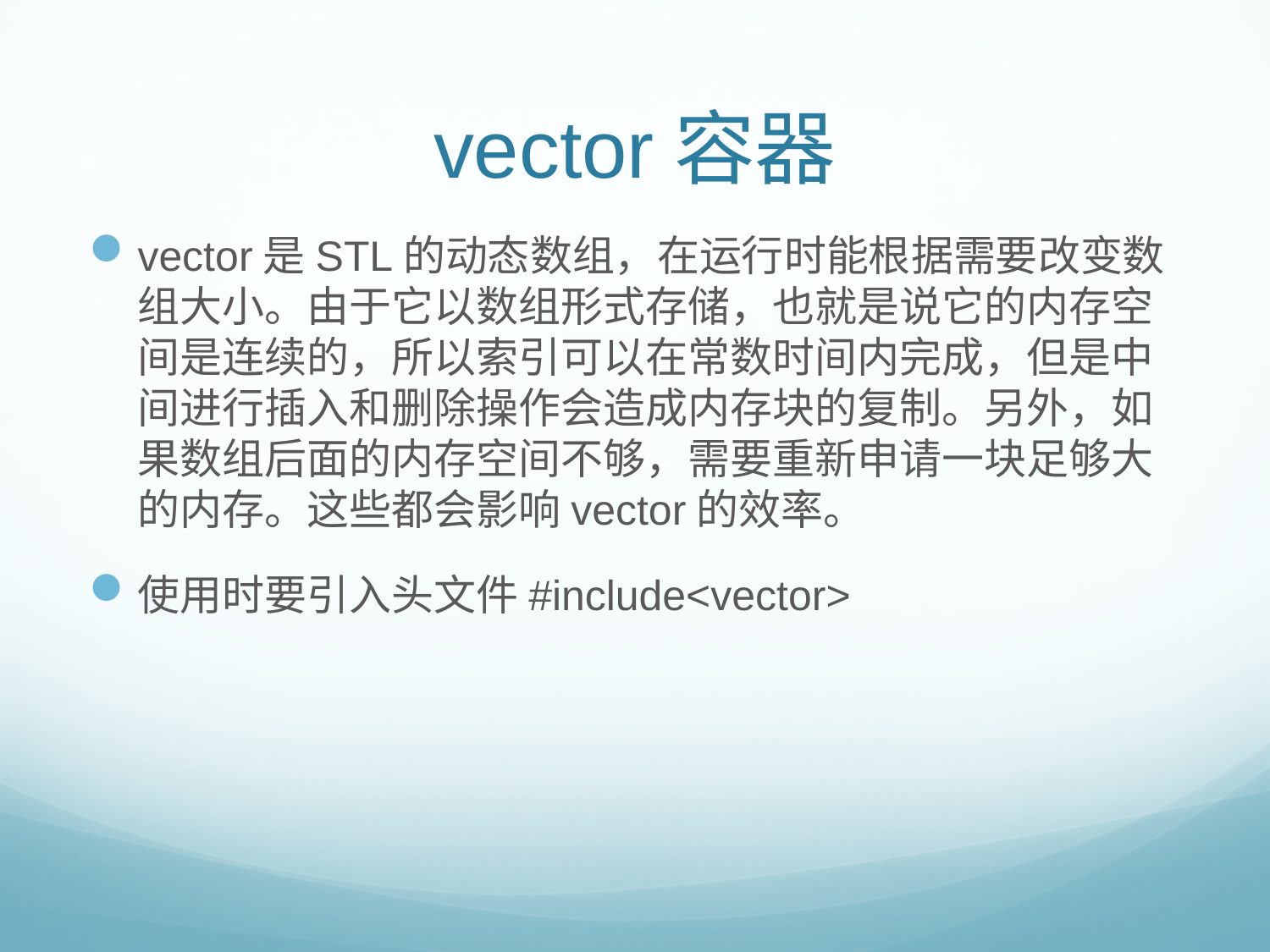

# vector容器
vector是STL的动态数组，在运行时能根据需要改变数组大小。由于它以数组形式存储，也就是说它的内存空间是连续的，所以索引可以在常数时间内完成，但是中间进行插入和删除操作会造成内存块的复制。另外，如果数组后面的内存空间不够，需要重新申请一块足够大的内存。这些都会影响vector的效率。
使用时要引入头文件#include<vector>